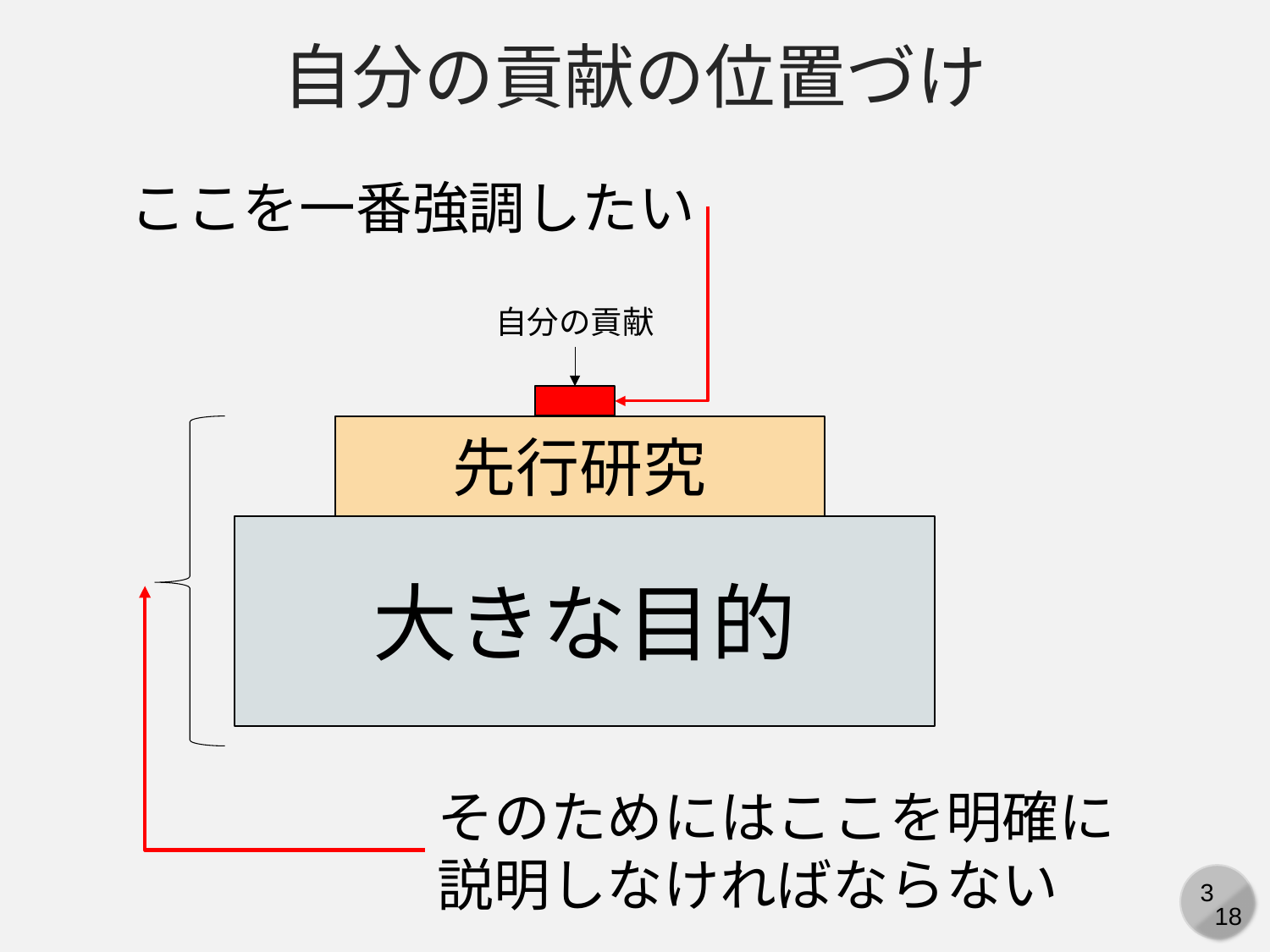

自分の貢献の位置づけ
ここを一番強調したい
自分の貢献

先行研究
大きな目的

そのためにはここを明確に説明しなければならない